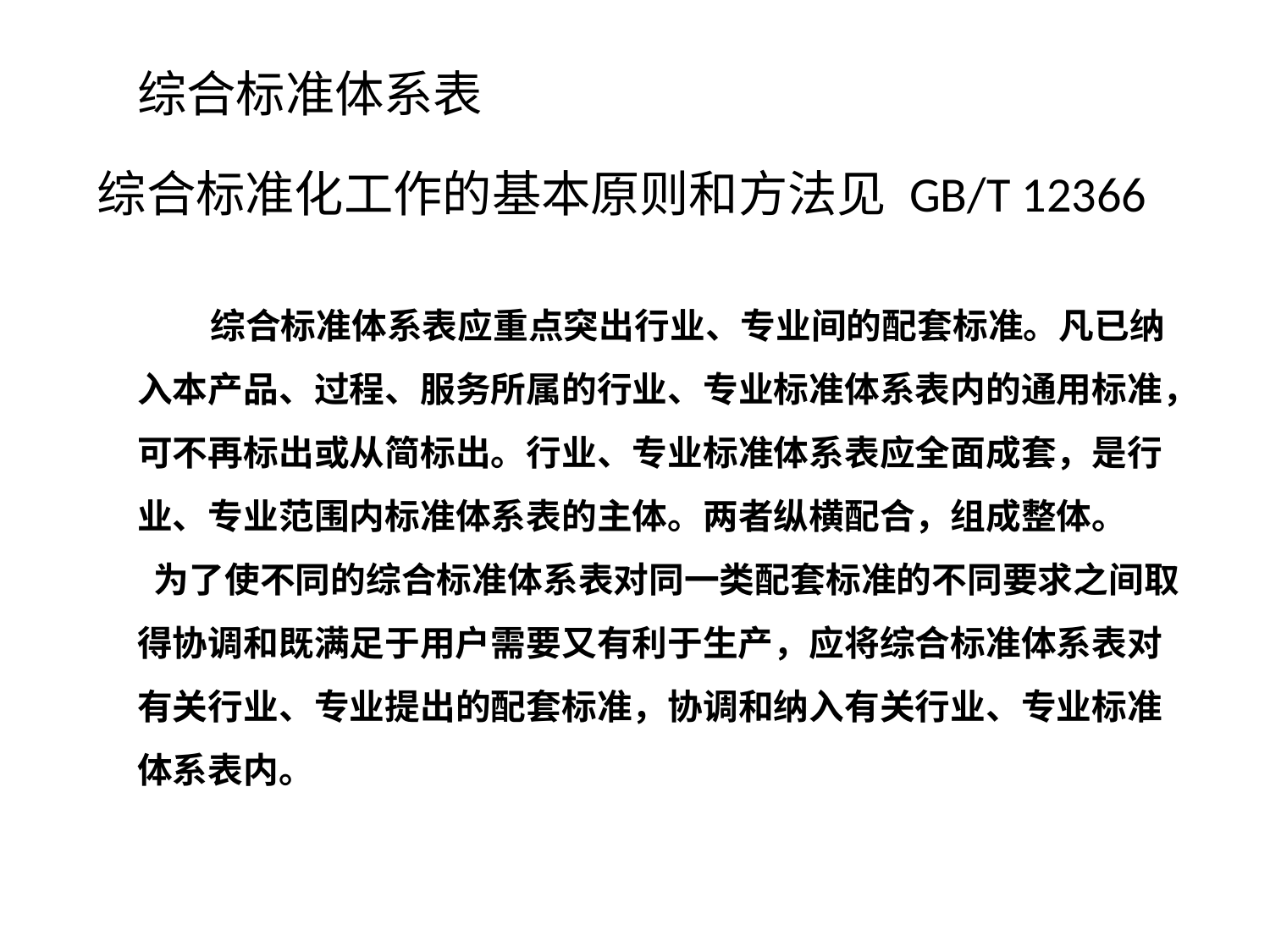

综合标准体系表
综合标准化工作的基本原则和方法见 GB/T 12366
        综合标准体系表应重点突出行业、专业间的配套标准。凡已纳入本产品、过程、服务所属的行业、专业标准体系表内的通用标准，可不再标出或从简标出。行业、专业标准体系表应全面成套，是行业、专业范围内标准体系表的主体。两者纵横配合，组成整体。
 为了使不同的综合标准体系表对同一类配套标准的不同要求之间取得协调和既满足于用户需要又有利于生产，应将综合标准体系表对有关行业、专业提出的配套标准，协调和纳入有关行业、专业标准体系表内。